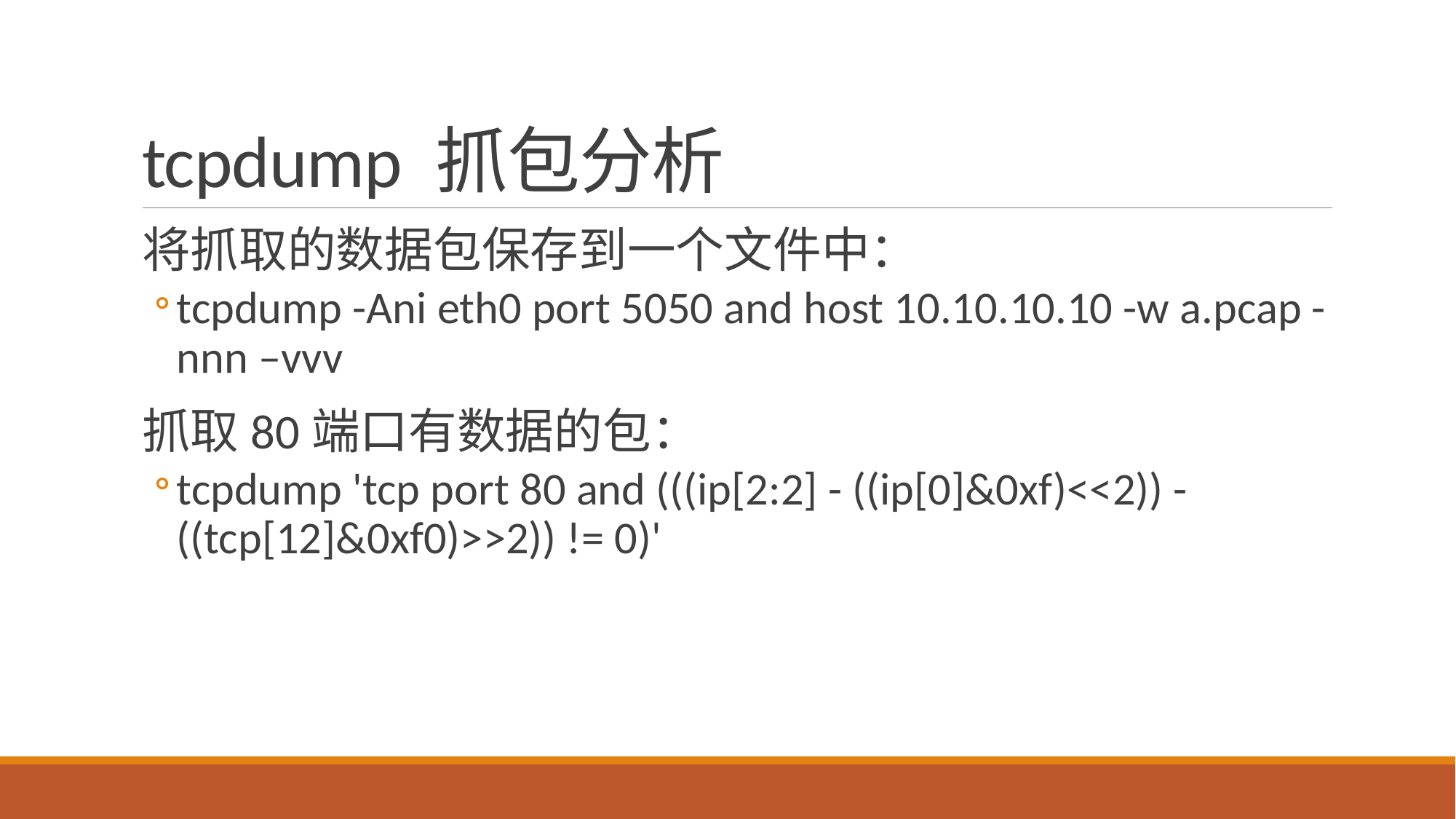

# tcpdump 抓包分析
将抓取的数据包保存到一个文件中：
tcpdump -Ani eth0 port 5050 and host 10.10.10.10 -w a.pcap -nnn –vvv
抓取80端口有数据的包：
tcpdump 'tcp port 80 and (((ip[2:2] - ((ip[0]&0xf)<<2)) - ((tcp[12]&0xf0)>>2)) != 0)'